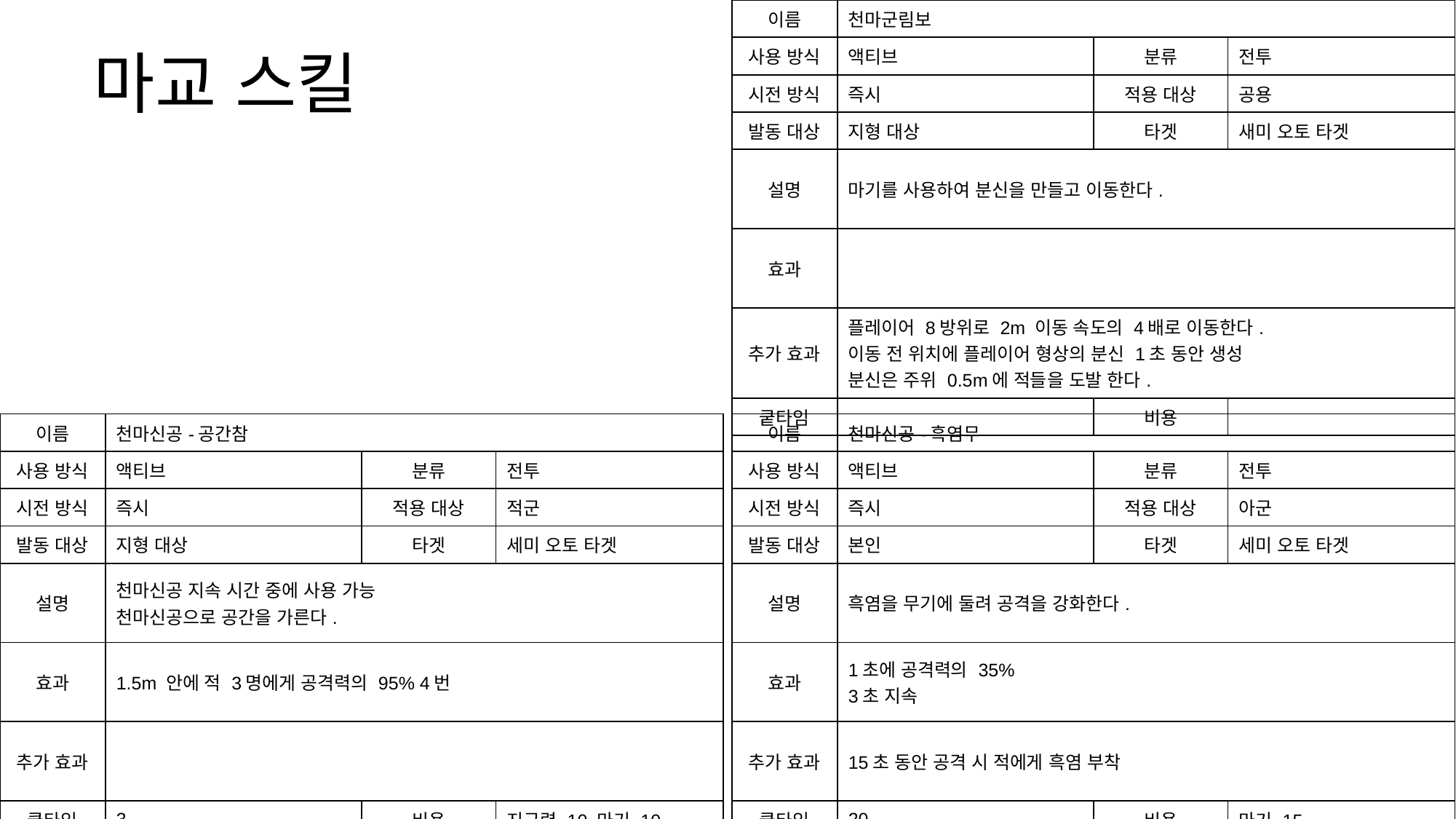

| 이름 | 천마군림보 |  |  |
| --- | --- | --- | --- |
| 사용 방식 | 액티브 | 분류 | 전투 |
| 시전 방식 | 즉시 | 적용 대상 | 공용 |
| 발동 대상 | 지형 대상 | 타겟 | 새미 오토 타겟 |
| 설명 | 마기를 사용하여 분신을 만들고 이동한다. |  |  |
| 효과 |  |  |  |
| 추가 효과 | 플레이어 8방위로 2m 이동 속도의 4배로 이동한다. 이동 전 위치에 플레이어 형상의 분신 1초 동안 생성 분신은 주위 0.5m에 적들을 도발 한다. |  |  |
| 쿹타임 |  | 비용 |  |
마교 스킬
| 이름 | 천마신공-공간참 |  |  |
| --- | --- | --- | --- |
| 사용 방식 | 액티브 | 분류 | 전투 |
| 시전 방식 | 즉시 | 적용 대상 | 적군 |
| 발동 대상 | 지형 대상 | 타겟 | 세미 오토 타겟 |
| 설명 | 천마신공 지속 시간 중에 사용 가능 천마신공으로 공간을 가른다. |  |  |
| 효과 | 1.5m 안에 적 3명에게 공격력의 95% 4번 |  |  |
| 추가 효과 |  |  |  |
| 쿹타임 | 3 | 비용 | 지구력 10 마기 10 |
| 이름 | 천마신공-흑염무 |  |  |
| --- | --- | --- | --- |
| 사용 방식 | 액티브 | 분류 | 전투 |
| 시전 방식 | 즉시 | 적용 대상 | 아군 |
| 발동 대상 | 본인 | 타겟 | 세미 오토 타겟 |
| 설명 | 흑염을 무기에 둘려 공격을 강화한다. |  |  |
| 효과 | 1초에 공격력의 35% 3초 지속 |  |  |
| 추가 효과 | 15초 동안 공격 시 적에게 흑염 부착 |  |  |
| 쿹타임 | 20 | 비용 | 마기 15 |